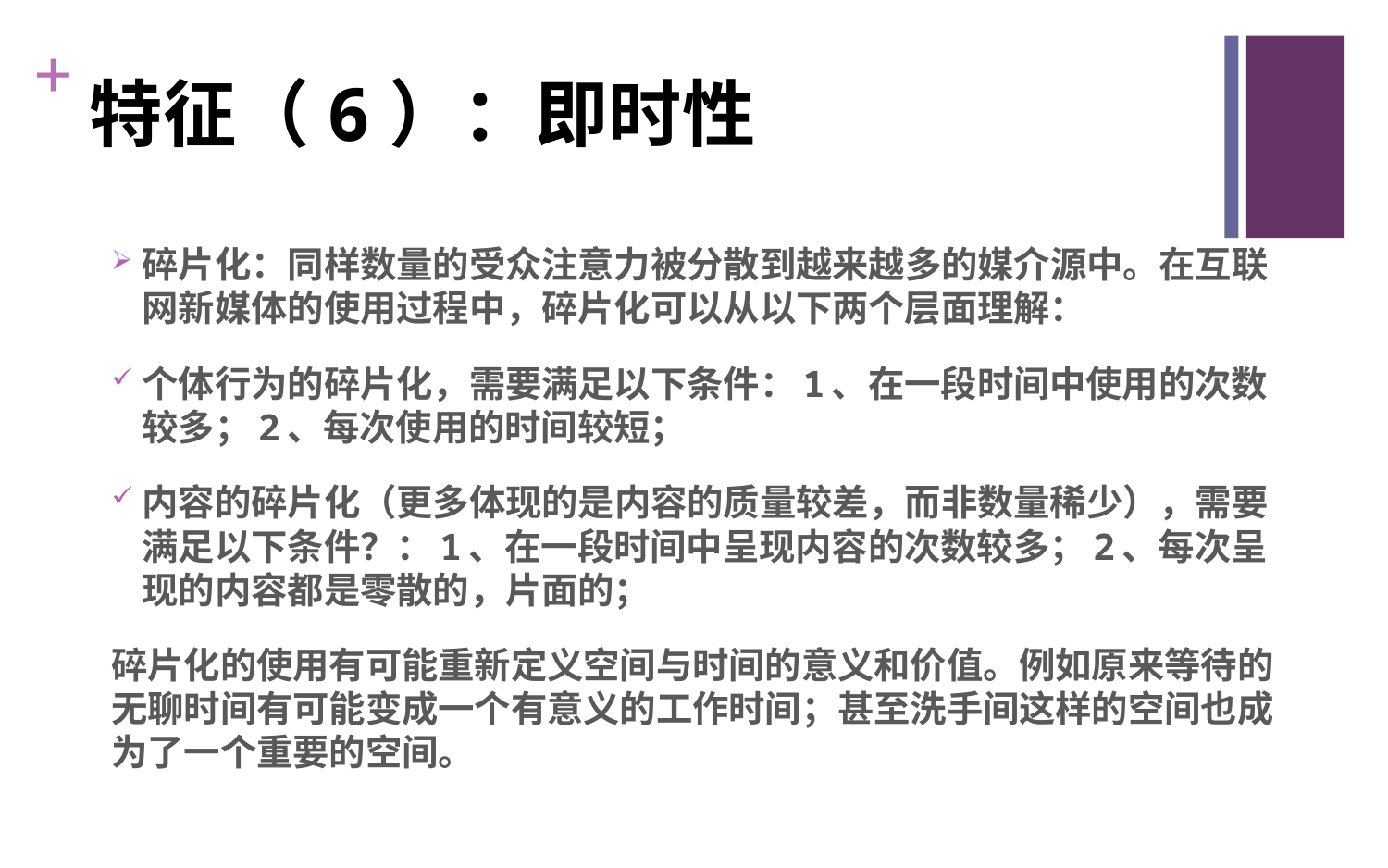

# 特征（6）：即时性
碎片化：同样数量的受众注意力被分散到越来越多的媒介源中。在互联网新媒体的使用过程中，碎片化可以从以下两个层面理解：
个体行为的碎片化，需要满足以下条件：1、在一段时间中使用的次数较多；2、每次使用的时间较短；
内容的碎片化（更多体现的是内容的质量较差，而非数量稀少），需要满足以下条件？：1、在一段时间中呈现内容的次数较多；2、每次呈现的内容都是零散的，片面的；
碎片化的使用有可能重新定义空间与时间的意义和价值。例如原来等待的无聊时间有可能变成一个有意义的工作时间；甚至洗手间这样的空间也成为了一个重要的空间。